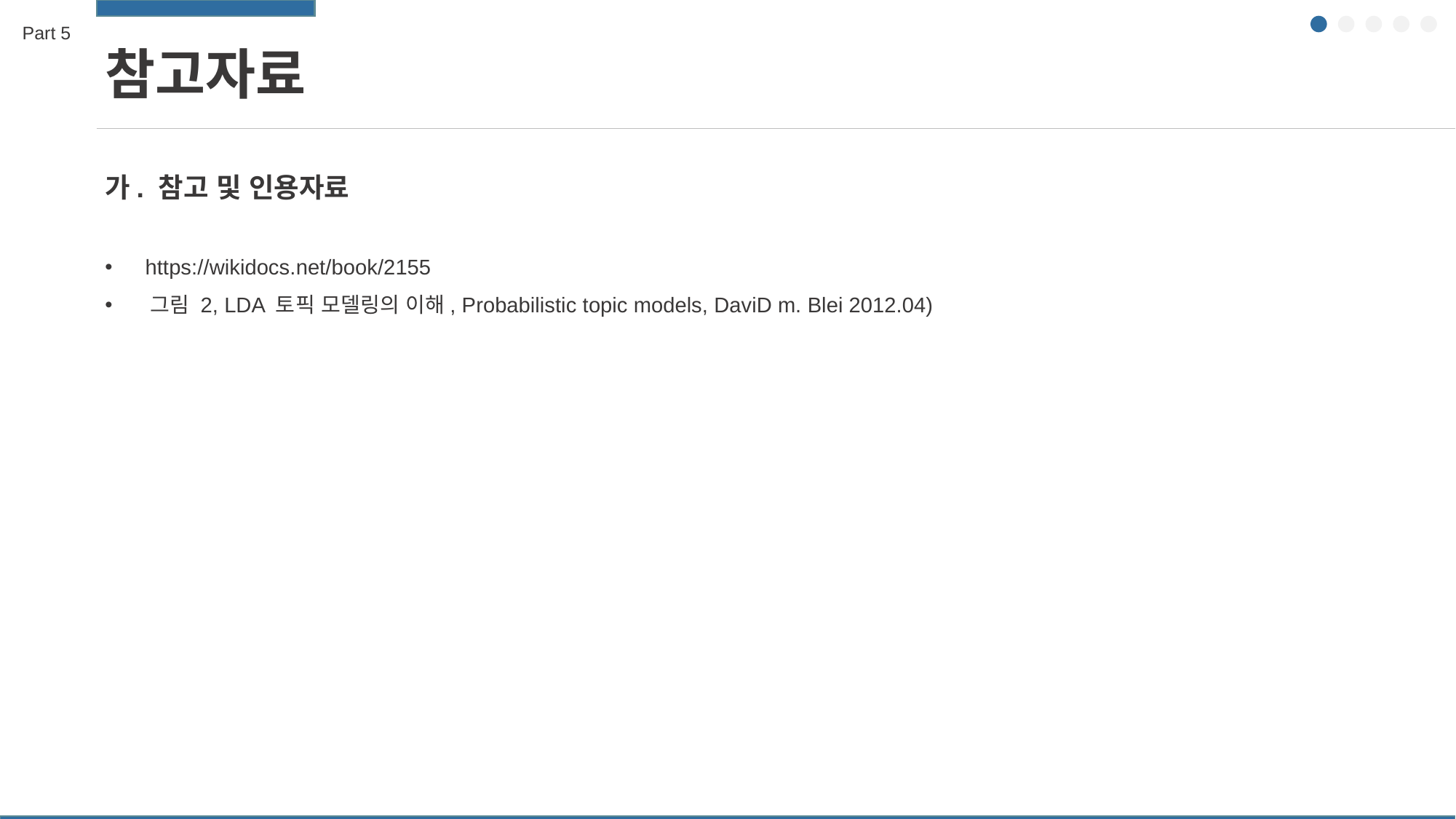

Part 5

참고자료
가. 참고 및 인용자료

 https://wikidocs.net/book/2155
 그림 2, LDA 토픽 모델링의 이해, Probabilistic topic models, DaviD m. Blei 2012.04)